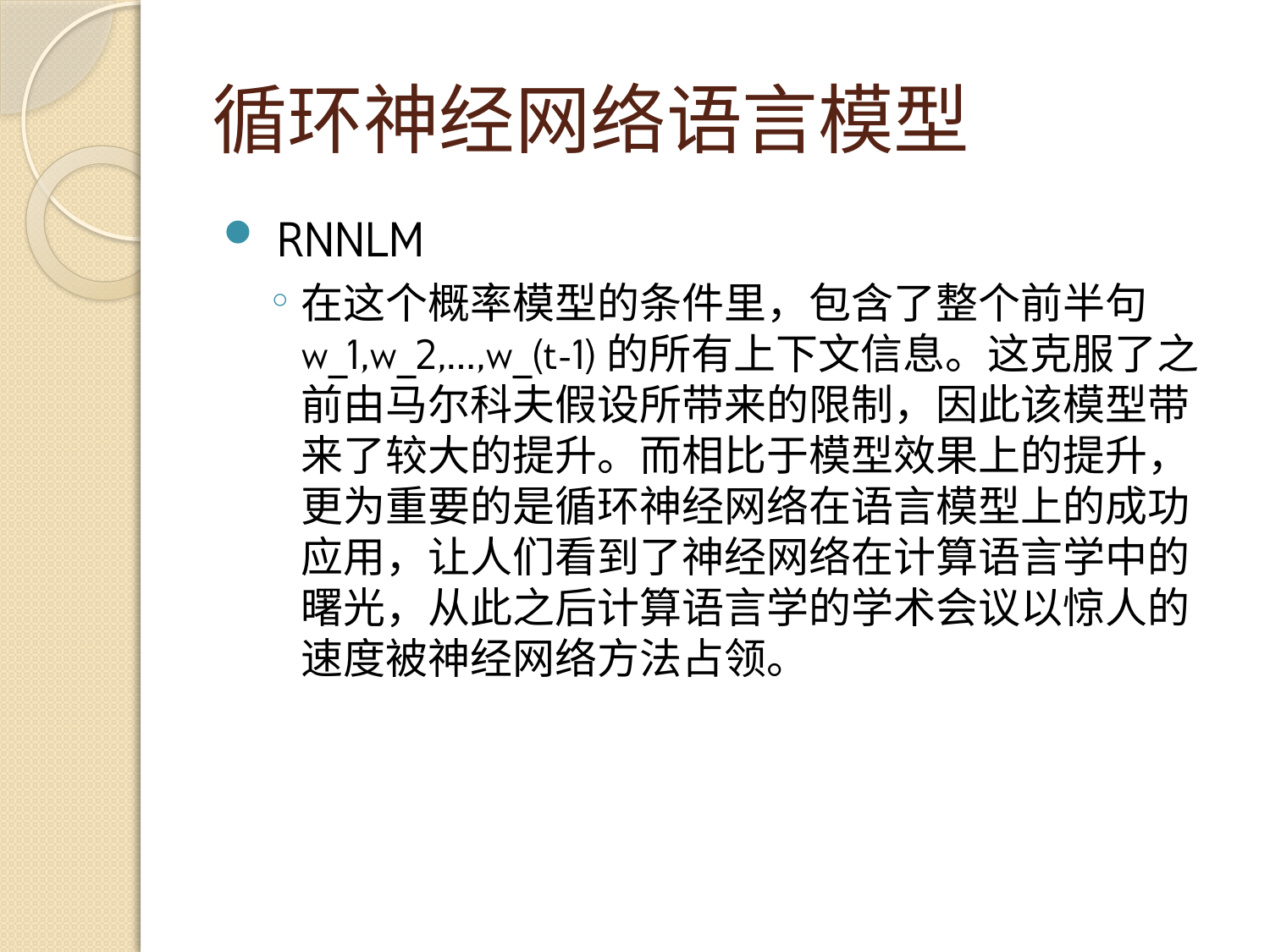

# 循环神经网络语言模型
 RNNLM
在这个概率模型的条件里，包含了整个前半句w_1,w_2,…,w_(t-1)的所有上下文信息。这克服了之前由马尔科夫假设所带来的限制，因此该模型带来了较大的提升。而相比于模型效果上的提升，更为重要的是循环神经网络在语言模型上的成功应用，让人们看到了神经网络在计算语言学中的曙光，从此之后计算语言学的学术会议以惊人的速度被神经网络方法占领。